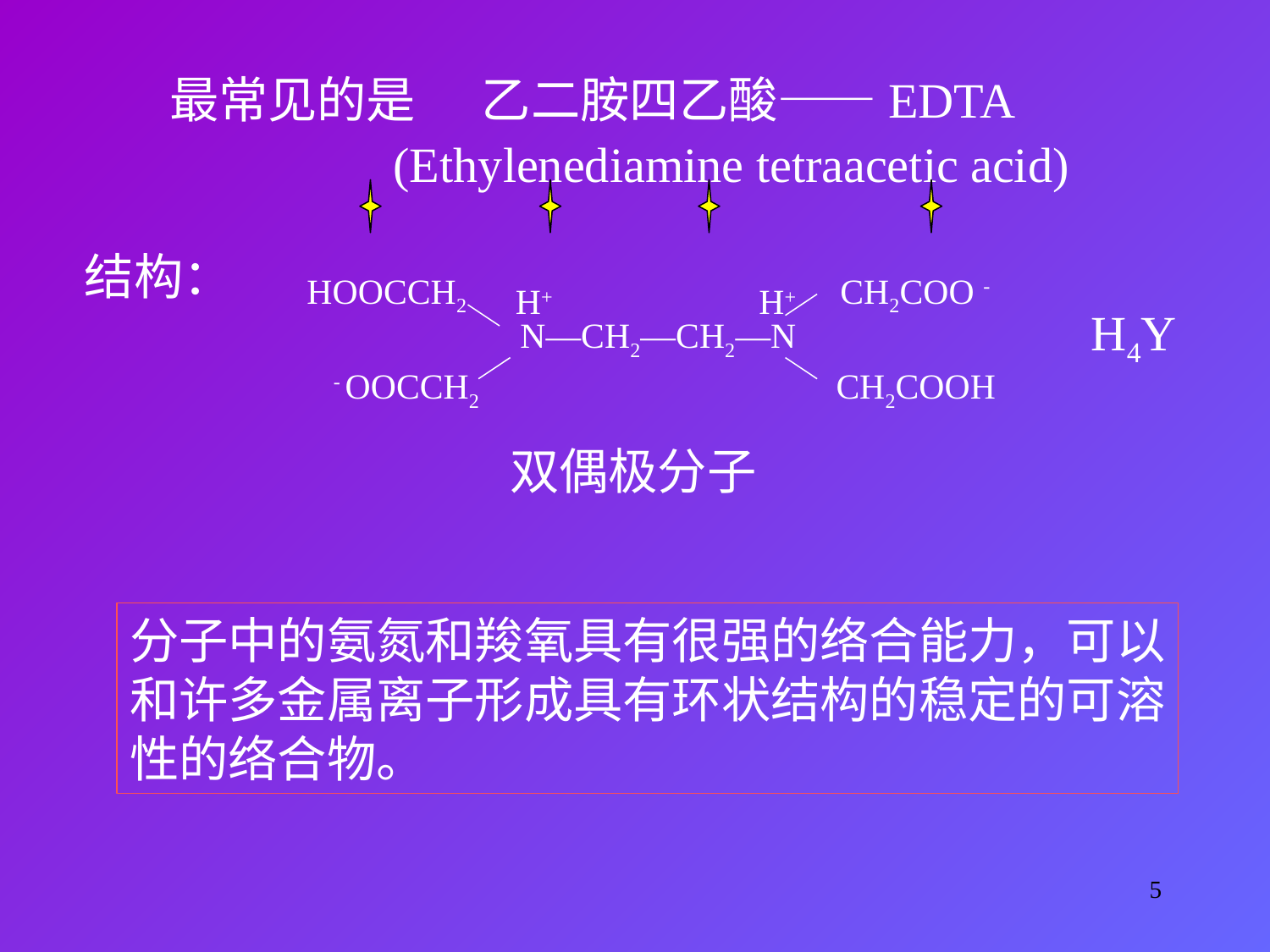

最常见的是      乙二胺四乙酸——EDTA
(Ethylenediamine tetraacetic acid)

结构：
HOOCCH2
CH2COO -
H+
H+

H4Y

N—CH2—CH2—N
- OOCCH2

CH2COOH
双偶极分子
分子中的氨氮和羧氧具有很强的络合能力，可以
和许多金属离子形成具有环状结构的稳定的可溶
性的络合物。
5